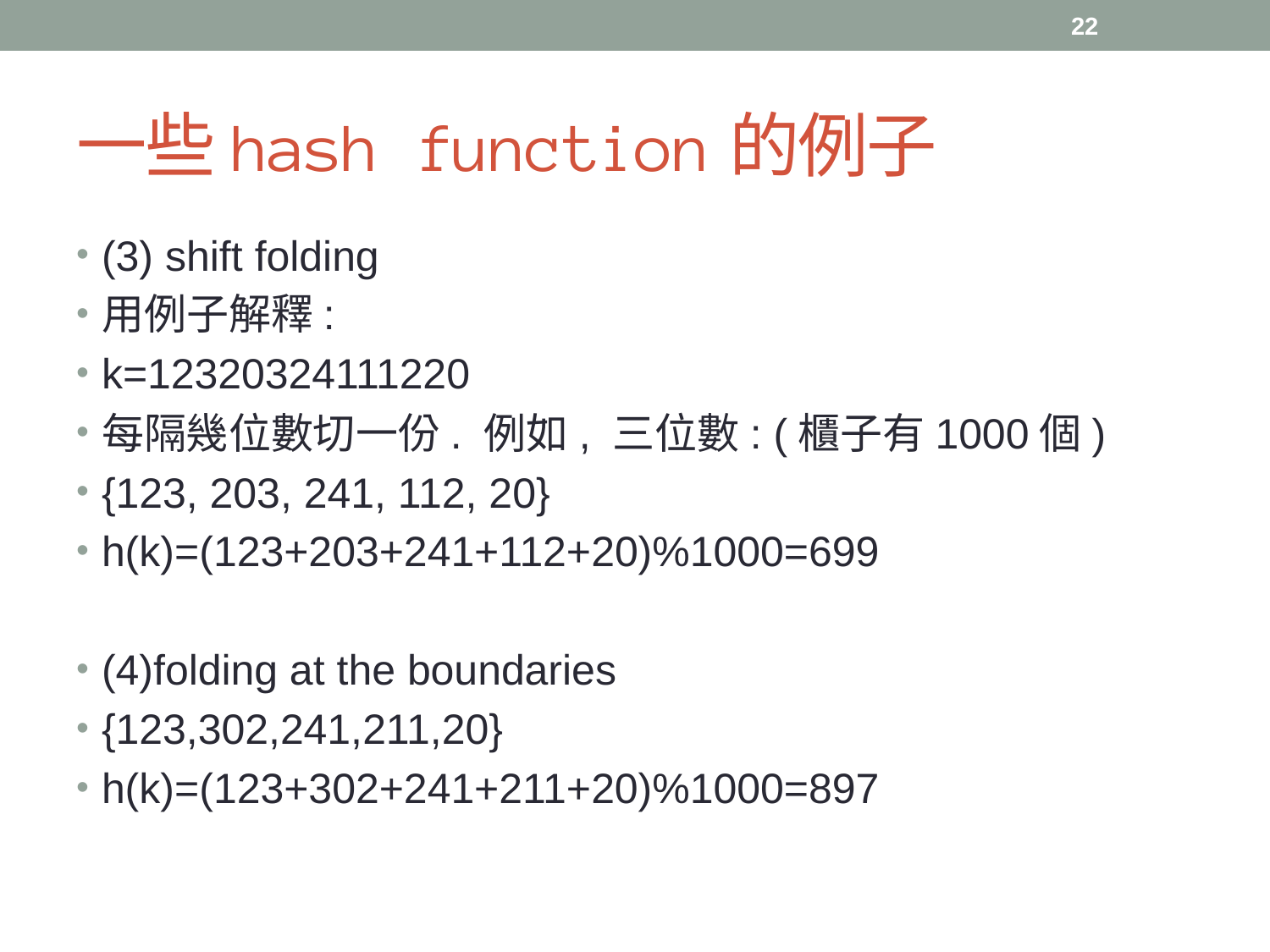

22
# 一些hash function的例子
(3) shift folding
用例子解釋:
k=12320324111220
每隔幾位數切一份. 例如, 三位數: (櫃子有1000個)
{123, 203, 241, 112, 20}
h(k)=(123+203+241+112+20)%1000=699

(4)folding at the boundaries
{123,302,241,211,20}
h(k)=(123+302+241+211+20)%1000=897